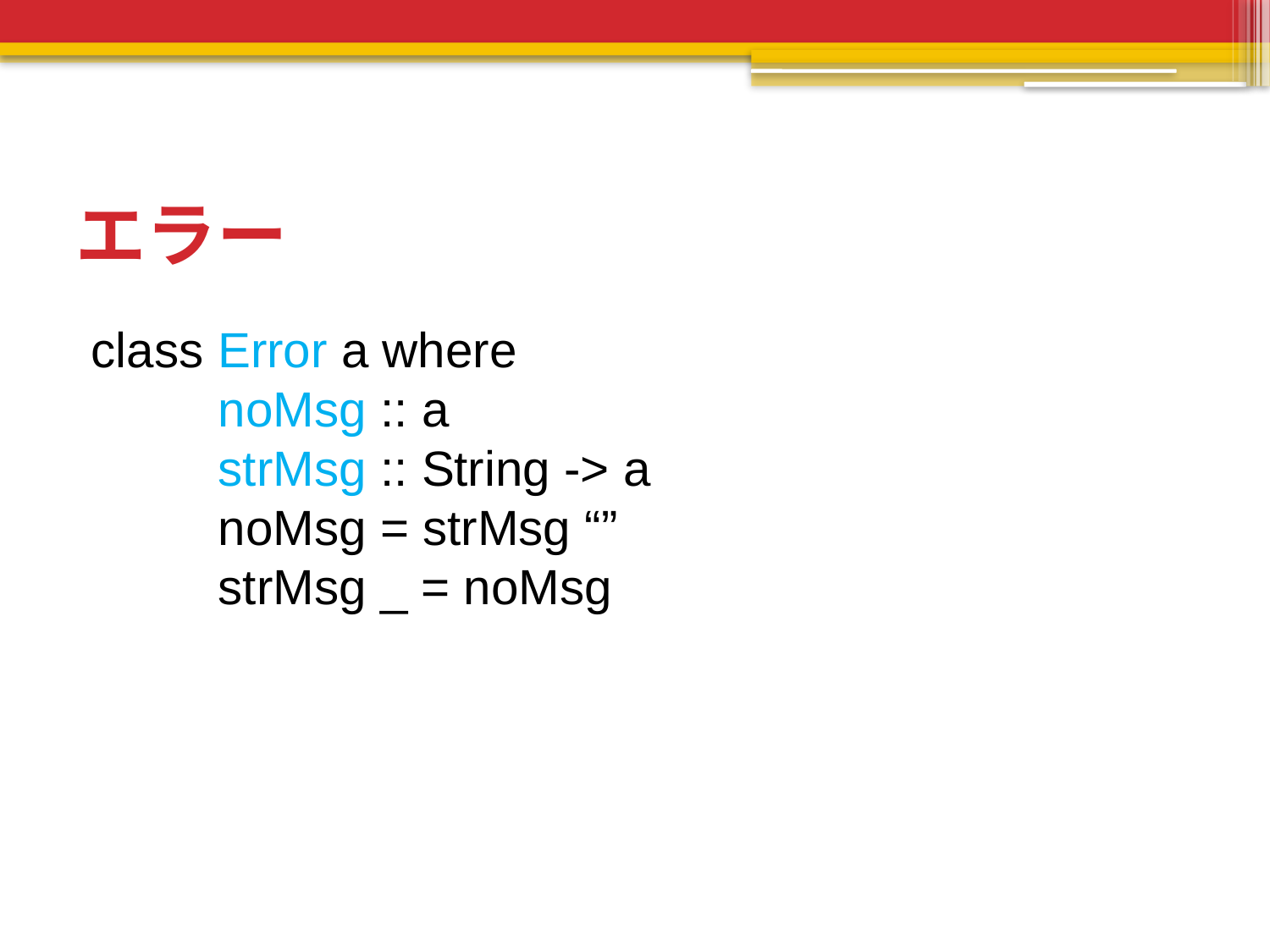

# エラー
class Error a where
	noMsg :: a
	strMsg :: String -> a
	noMsg = strMsg “”
	strMsg _ = noMsg